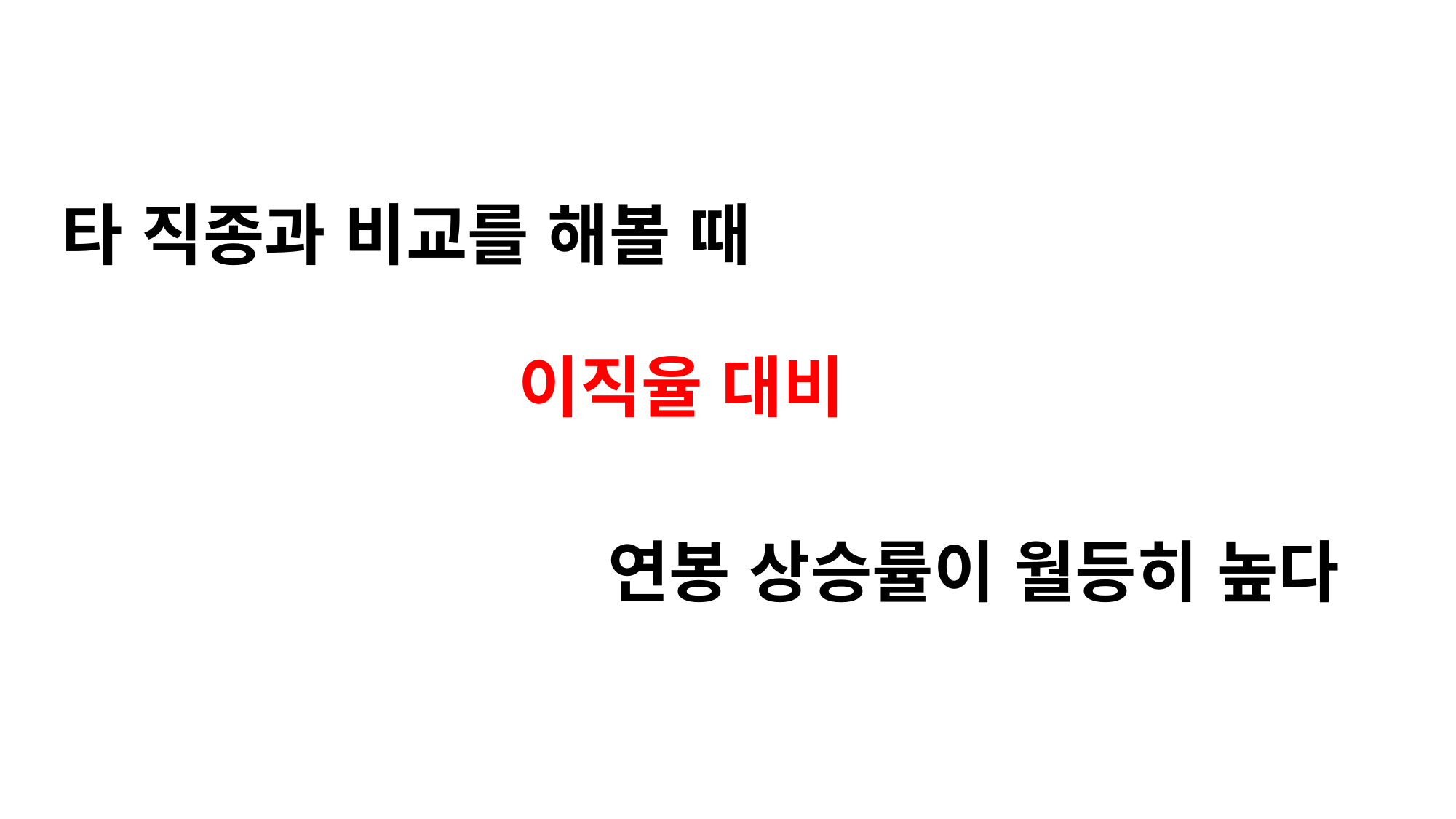

타 직종과 비교를 해볼 때
이직율 대비
 연봉 상승률이 월등히 높다